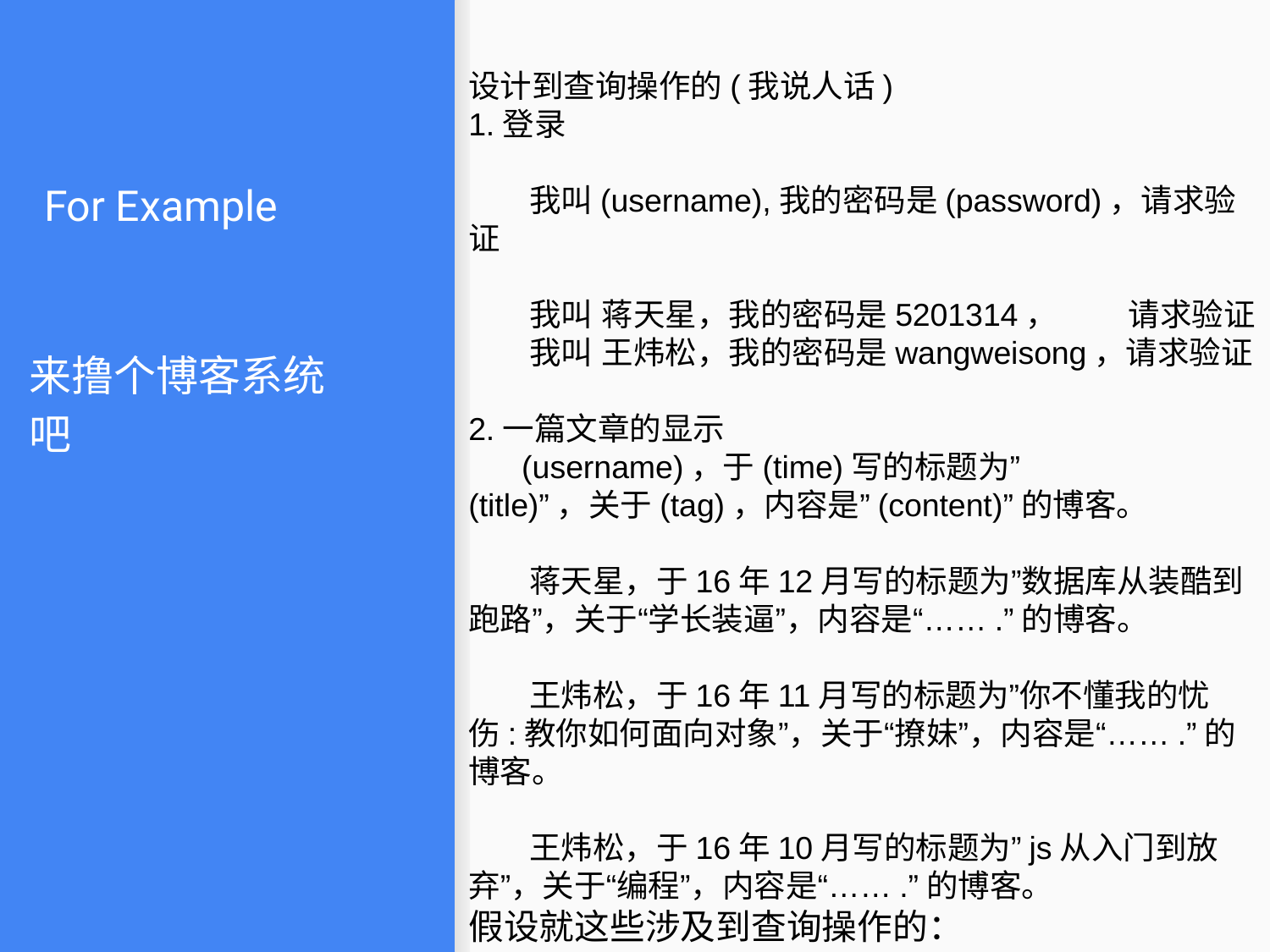

设计到查询操作的(我说人话)
1.登录

      我叫(username),我的密码是(password)，请求验证

      我叫 蒋天星，我的密码是5201314，        请求验证
      我叫 王炜松，我的密码是wangweisong，请求验证
2.一篇文章的显示
      (username)，于(time)写的标题为”
(title)”，关于(tag)，内容是”(content)”的博客。

      蒋天星，于16年12月写的标题为”数据库从装酷到跑路”，关于“学长装逼”，内容是“…….”的博客。

      王炜松，于16年11月写的标题为”你不懂我的忧伤:教你如何面向对象”，关于“撩妹”，内容是“…….”的博客。

      王炜松，于16年10月写的标题为”js从入门到放弃”，关于“编程”，内容是“…….”的博客。
假设就这些涉及到查询操作的：

# For Example
来撸个博客系统吧